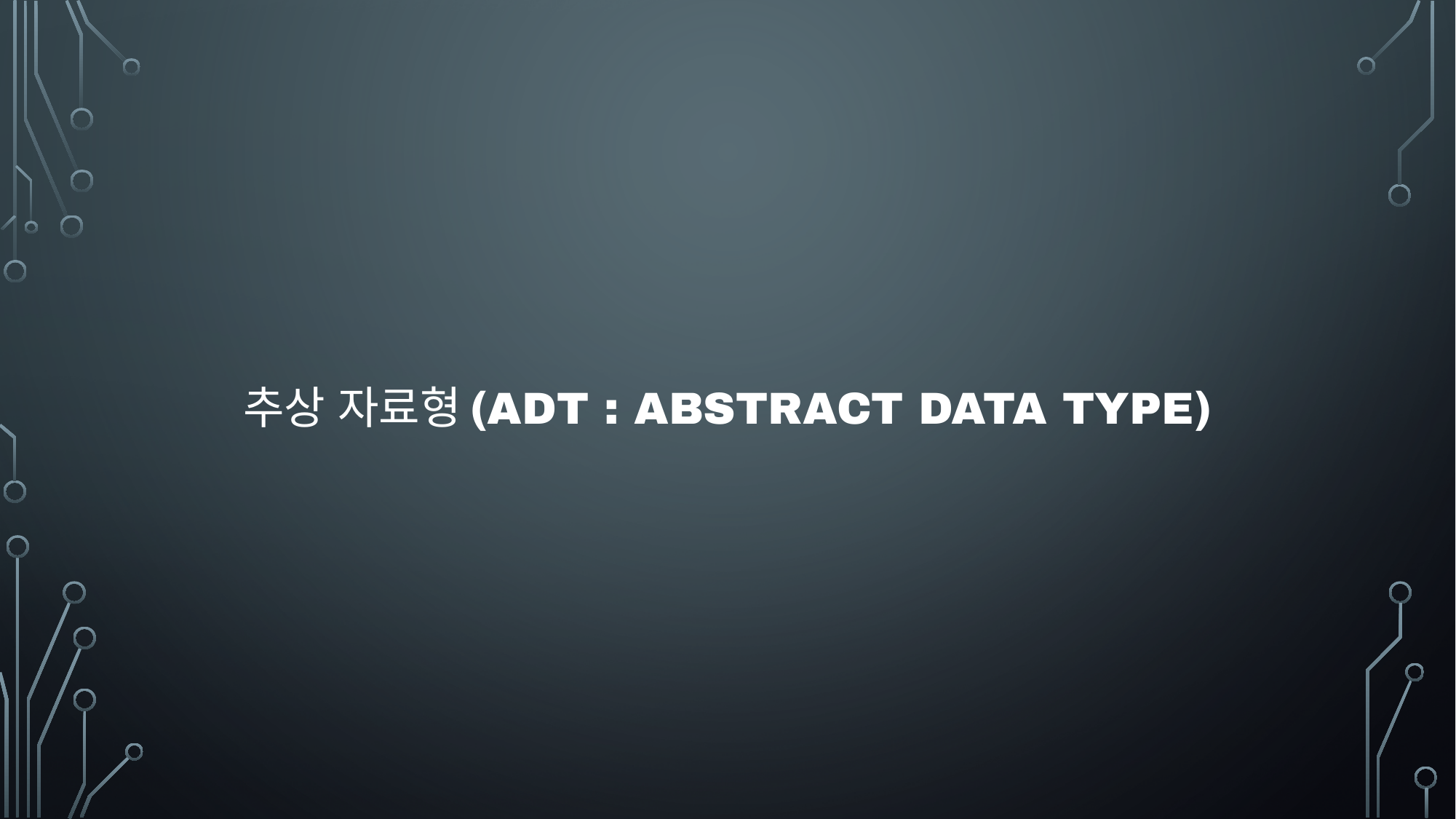

# 추상 자료형(ADT : Abstract Data Type)